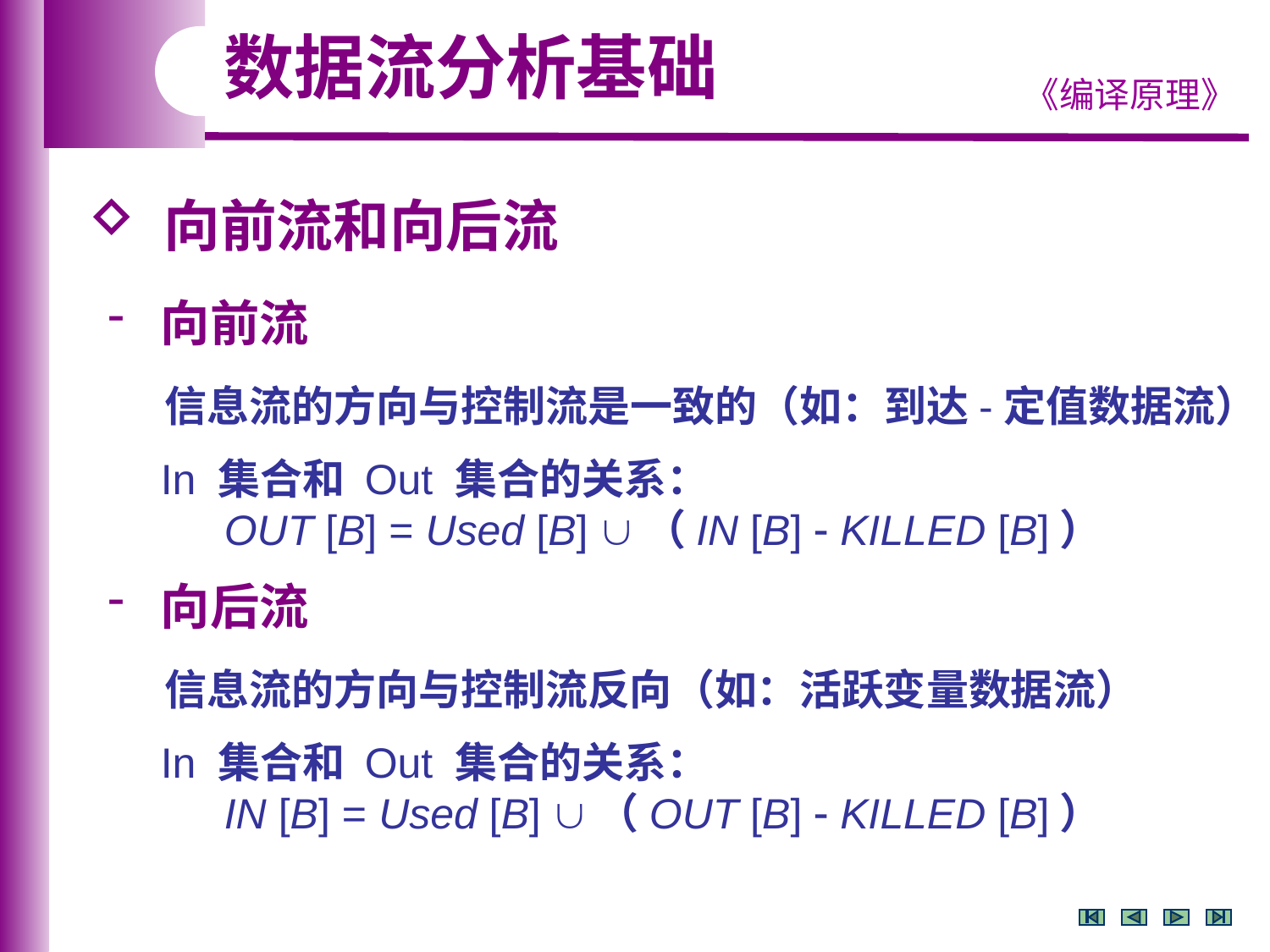

数据流分析基础
 向前流和向后流
 向前流

    信息流的方向与控制流是一致的（如：到达-定值数据流）

     In 集合和 Out 集合的关系：
           OUT [B] = Used [B] ∪（IN [B] − KILLED [B]）

 向后流

    信息流的方向与控制流反向（如：活跃变量数据流）

     In 集合和 Out 集合的关系：
           IN [B] = Used [B] ∪（OUT [B] − KILLED [B]）